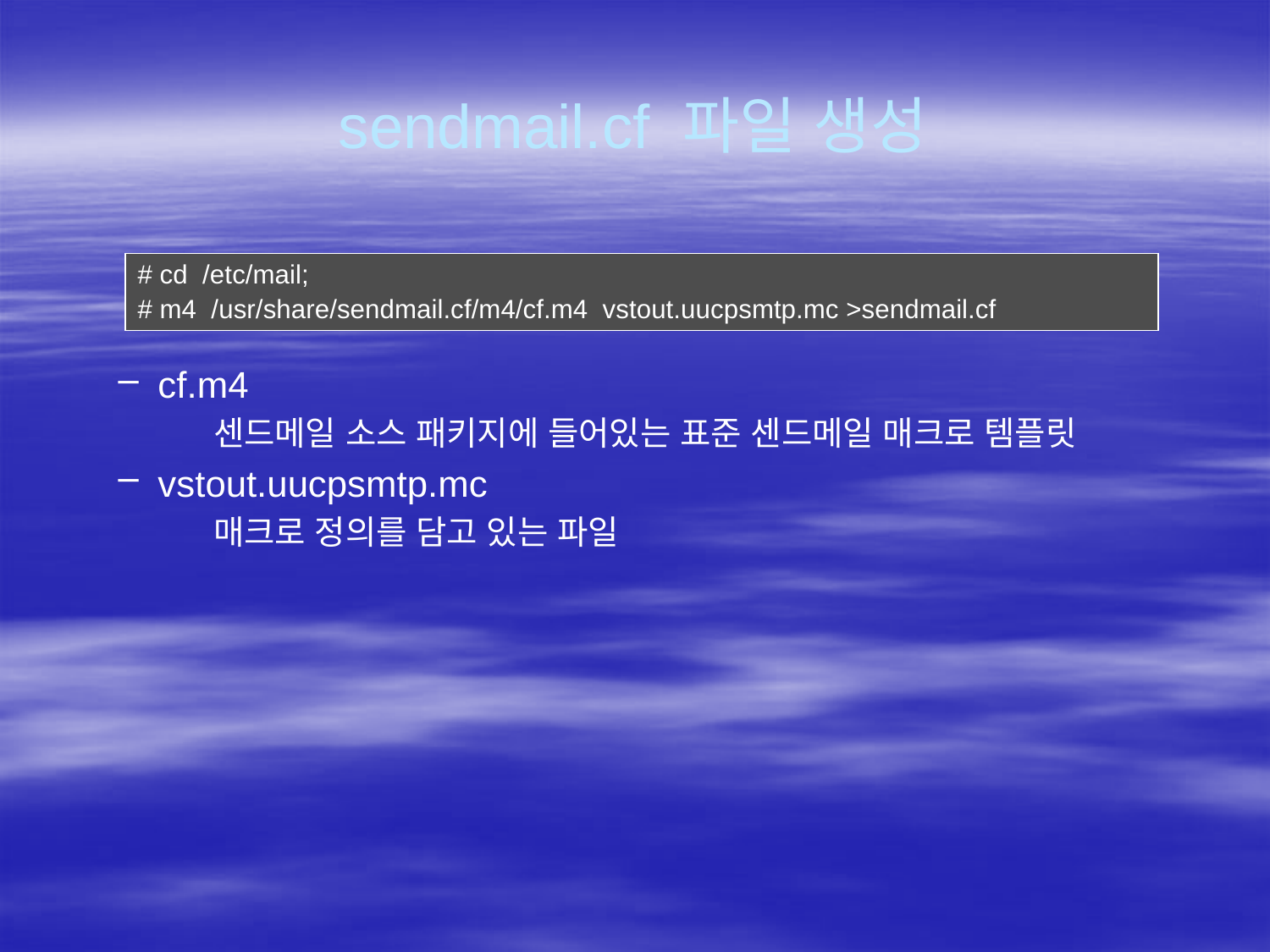

# sendmail.cf 파일 생성

cf.m4
	센드메일 소스 패키지에 들어있는 표준 센드메일 매크로 템플릿
vstout.uucpsmtp.mc
	매크로 정의를 담고 있는 파일
| # cd /etc/mail; # m4 /usr/share/sendmail.cf/m4/cf.m4 vstout.uucpsmtp.mc >sendmail.cf |
| --- |